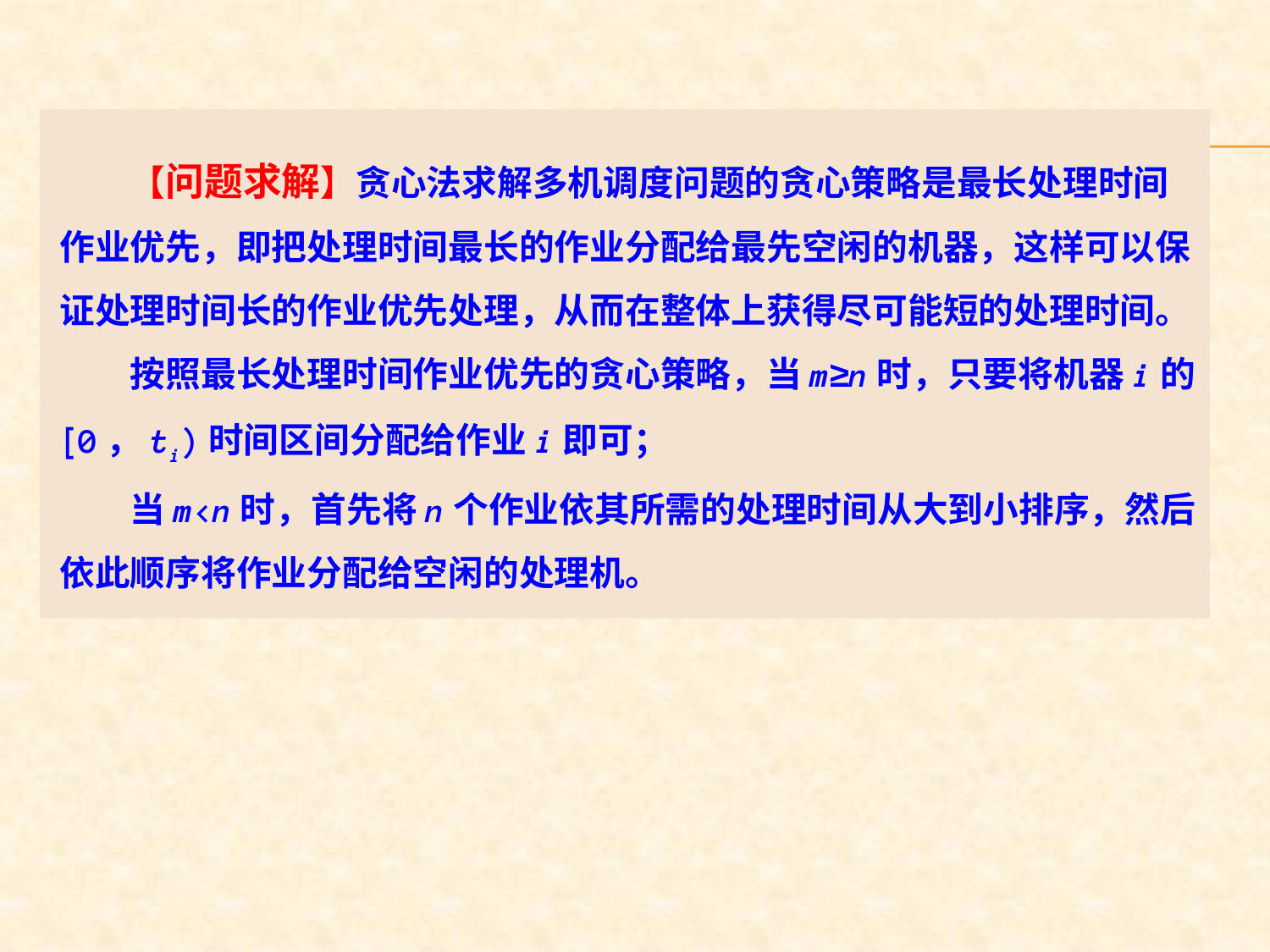

【问题求解】贪心法求解多机调度问题的贪心策略是最长处理时间作业优先，即把处理时间最长的作业分配给最先空闲的机器，这样可以保证处理时间长的作业优先处理，从而在整体上获得尽可能短的处理时间。
　　按照最长处理时间作业优先的贪心策略，当m≥n时，只要将机器i的[0，ti)时间区间分配给作业i即可；
　　当m<n时，首先将n个作业依其所需的处理时间从大到小排序，然后依此顺序将作业分配给空闲的处理机。